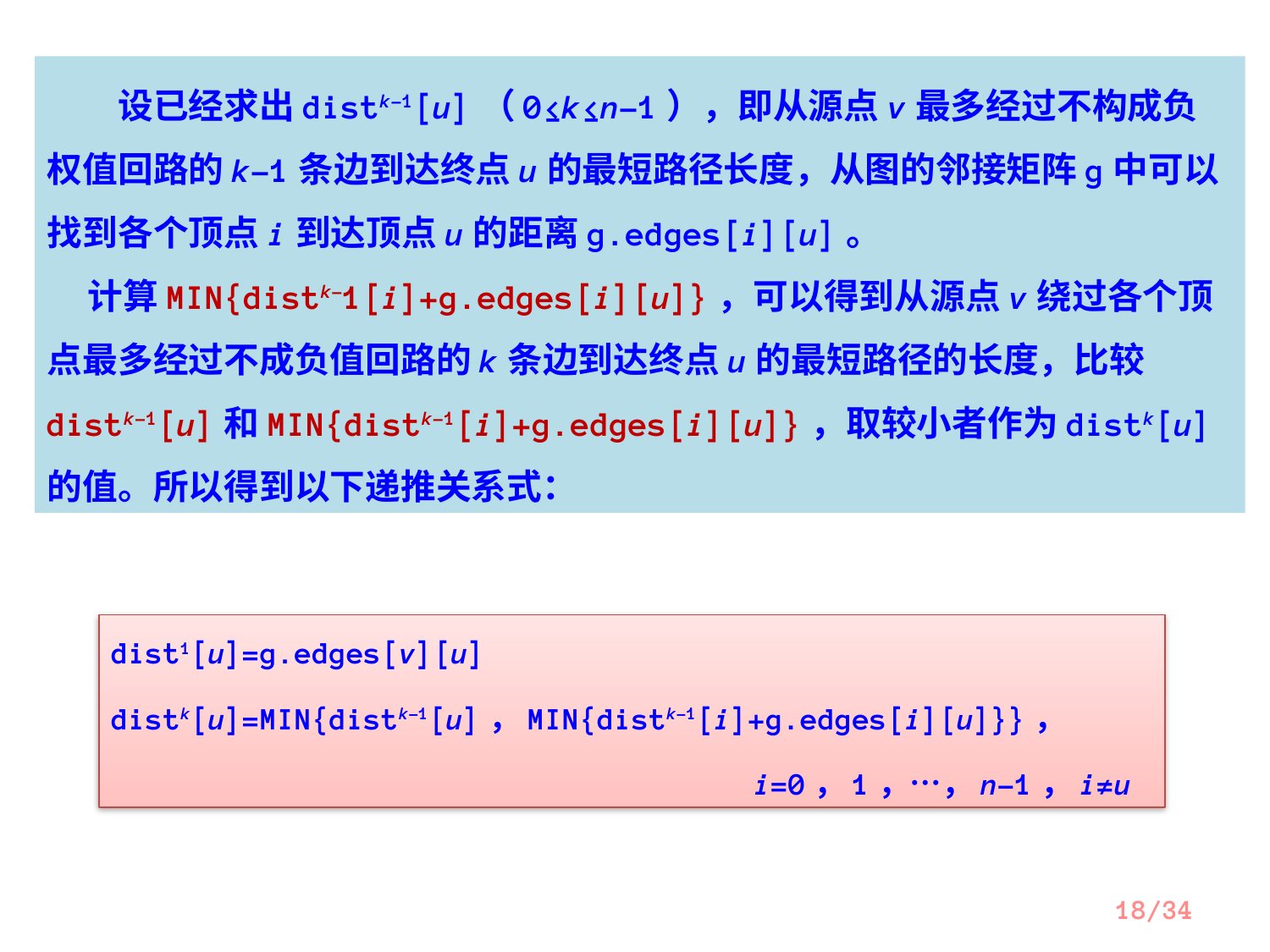

设已经求出distk-1[u]（0≤k≤n-1），即从源点v最多经过不构成负权值回路的k-1条边到达终点u的最短路径长度，从图的邻接矩阵g中可以找到各个顶点i到达顶点u的距离g.edges[i][u]。
    计算MIN{distk-1[i]+g.edges[i][u]}，可以得到从源点v绕过各个顶点最多经过不成负值回路的k条边到达终点u的最短路径的长度，比较distk-1[u]和MIN{distk-1[i]+g.edges[i][u]}，取较小者作为distk[u]的值。所以得到以下递推关系式：
dist1[u]=g.edges[v][u]
distk[u]=MIN{distk-1[u]，MIN{distk-1[i]+g.edges[i][u]}}，
　　　　　　　　　　　　　　　　　　　　i=0，1，…，n-1，i≠u
18/34